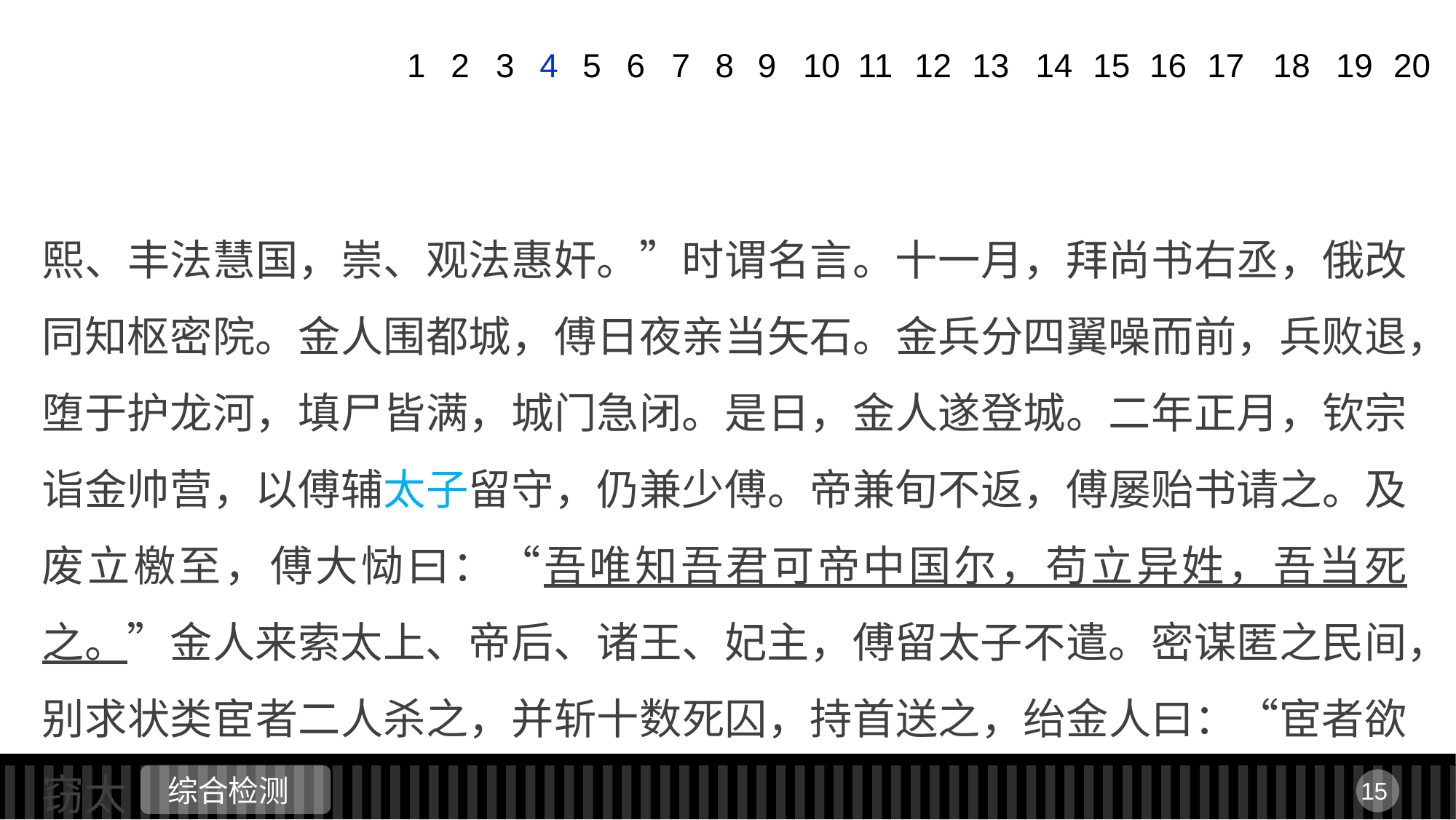

1
2
3
4
5
6
7
8
9
11
12
13
14
15
16
17
18
19
20
10
熙、丰法慧国，崇、观法惠奸。”时谓名言。十一月，拜尚书右丞，俄改同知枢密院。金人围都城，傅日夜亲当矢石。金兵分四翼噪而前，兵败退，堕于护龙河，填尸皆满，城门急闭。是日，金人遂登城。二年正月，钦宗诣金帅营，以傅辅太子留守，仍兼少傅。帝兼旬不返，傅屡贻书请之。及废立檄至，傅大恸曰：“吾唯知吾君可帝中国尔，苟立异姓，吾当死之。”金人来索太上、帝后、诸王、妃主，傅留太子不遣。密谋匿之民间，别求状类宦者二人杀之，并斩十数死囚，持首送之，绐金人曰：“宦者欲窃太